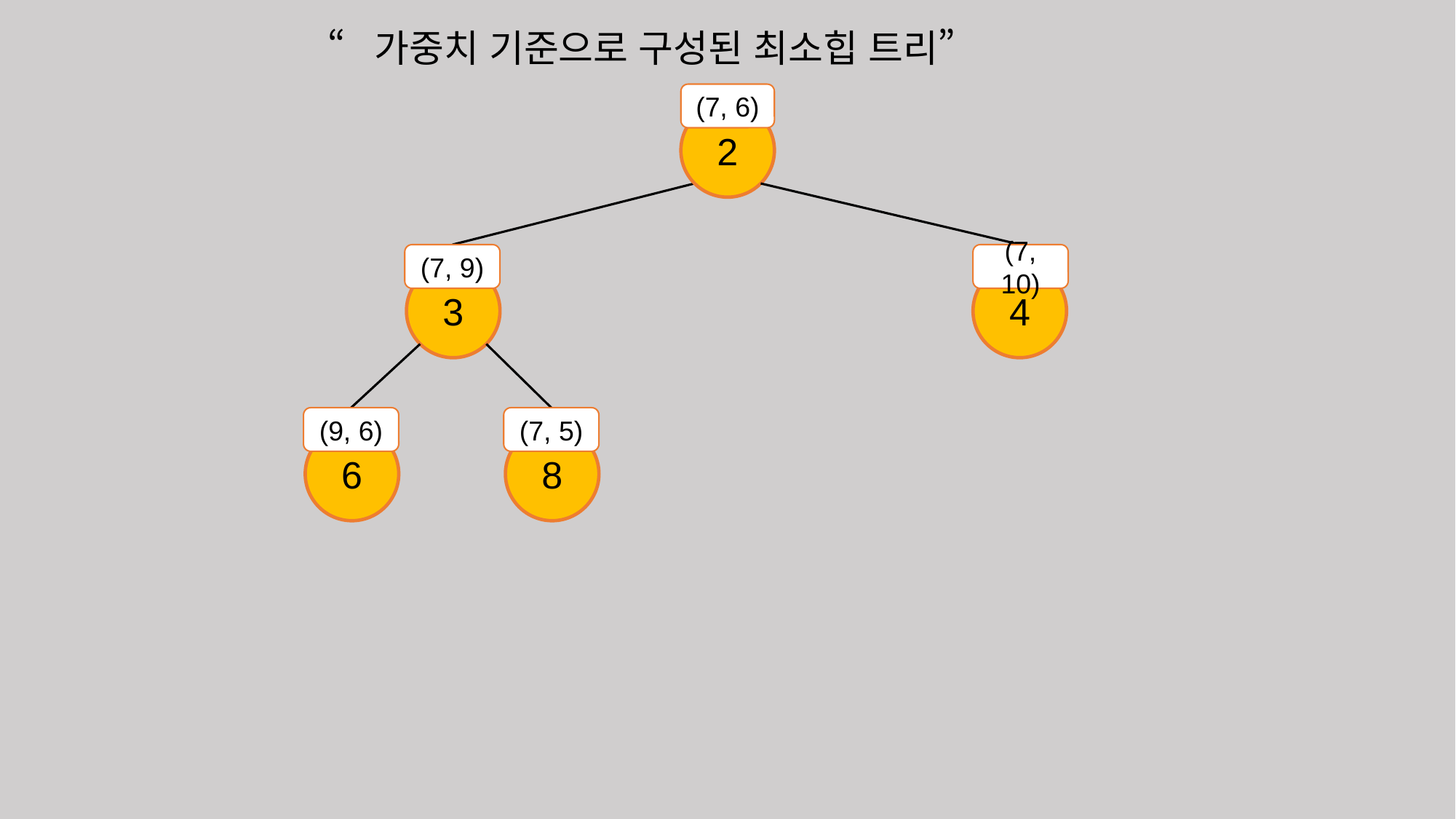

“가중치 기준으로 구성된 최소힙 트리”
(7, 6)
2
(7, 9)
3
(7, 10)
4
(9, 6)
6
(7, 5)
8